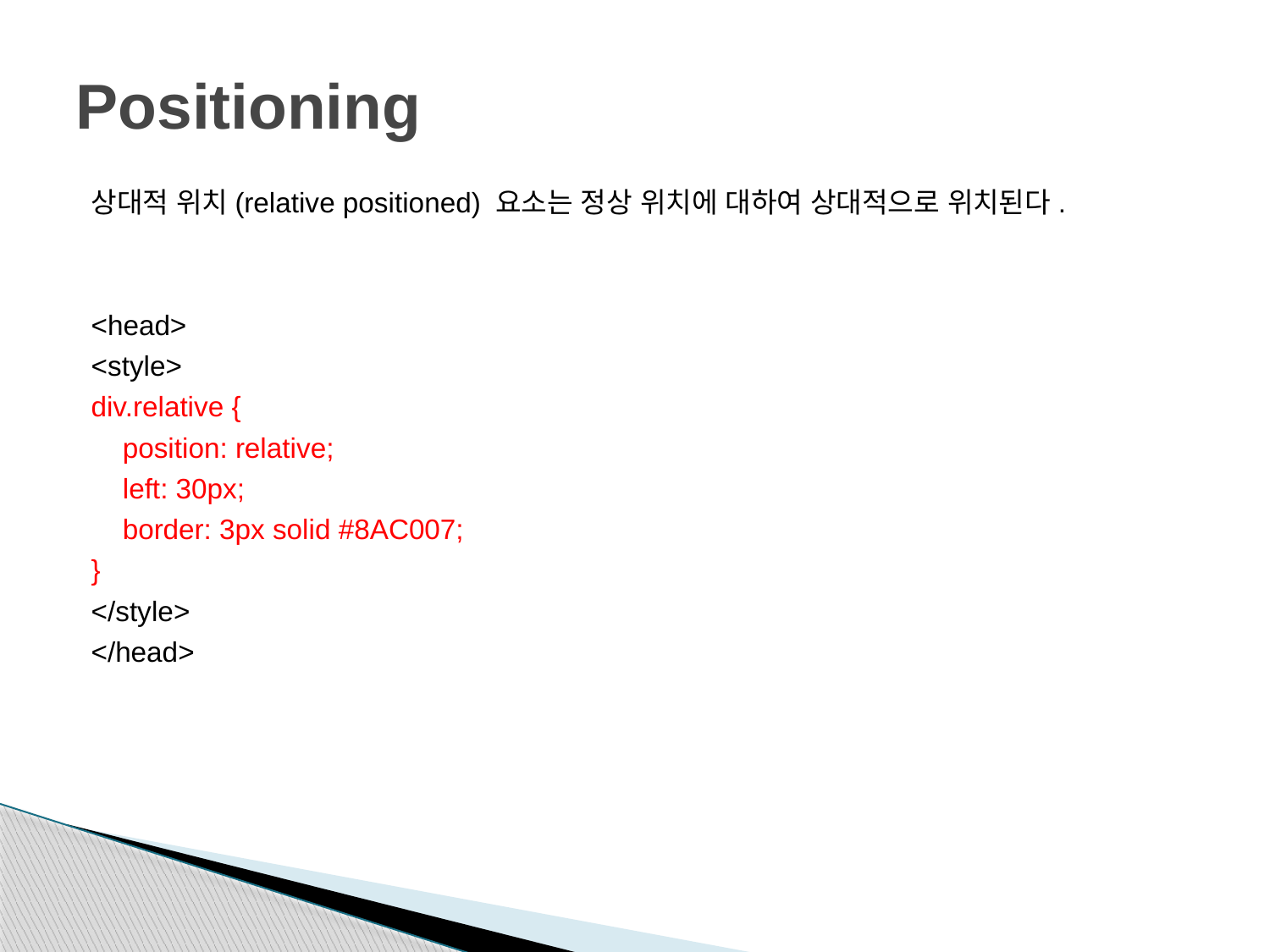

# Positioning
상대적 위치(relative positioned) 요소는 정상 위치에 대하여 상대적으로 위치된다.

<head>
<style>
div.relative {
    position: relative;
    left: 30px;
    border: 3px solid #8AC007;
}
</style>
</head>